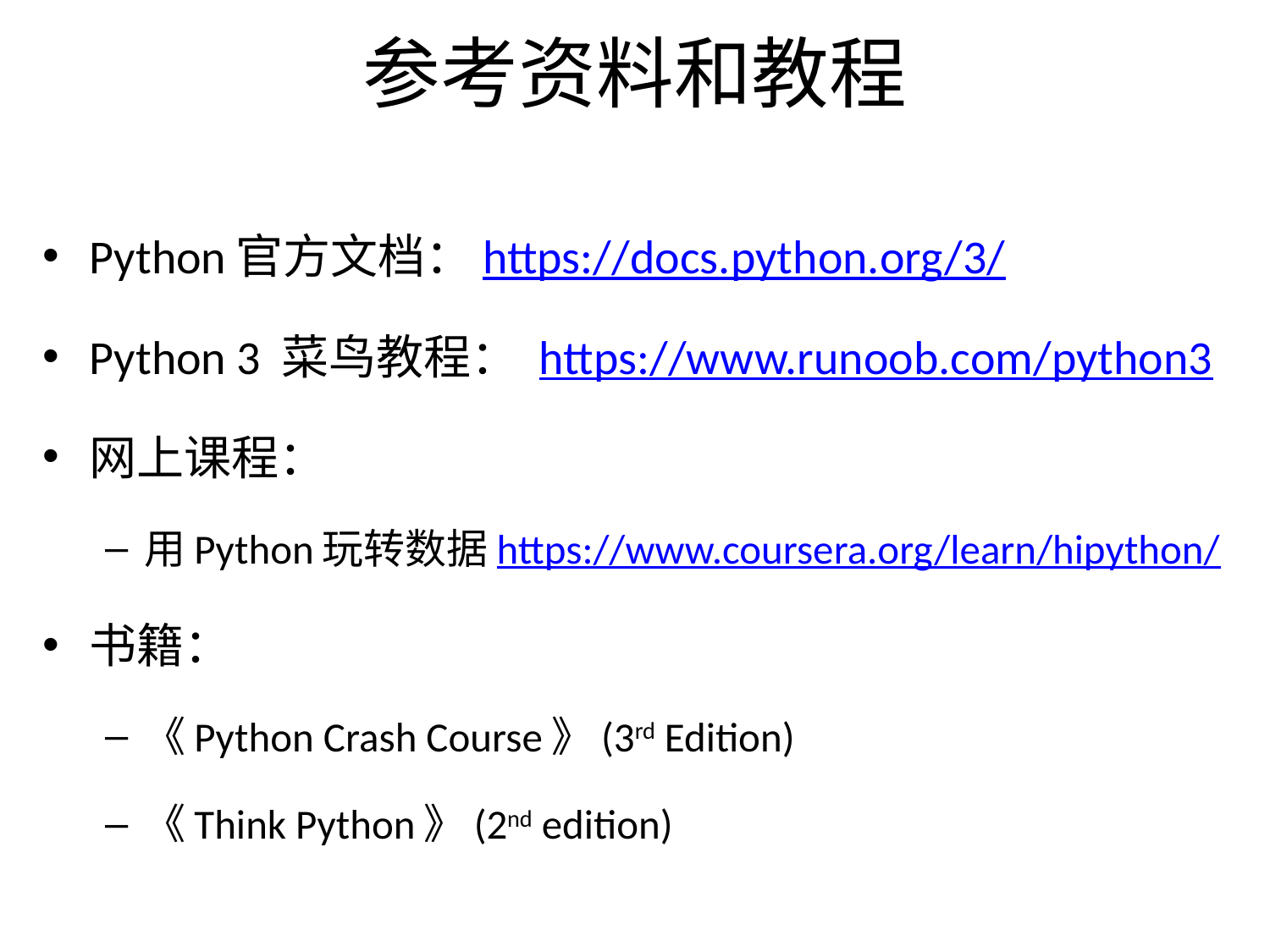

# 参考资料和教程
Python官方文档：https://docs.python.org/3/
Python 3 菜鸟教程： https://www.runoob.com/python3
网上课程：
用Python玩转数据https://www.coursera.org/learn/hipython/
书籍：
《Python Crash Course》(3rd Edition)
《Think Python》(2nd edition)